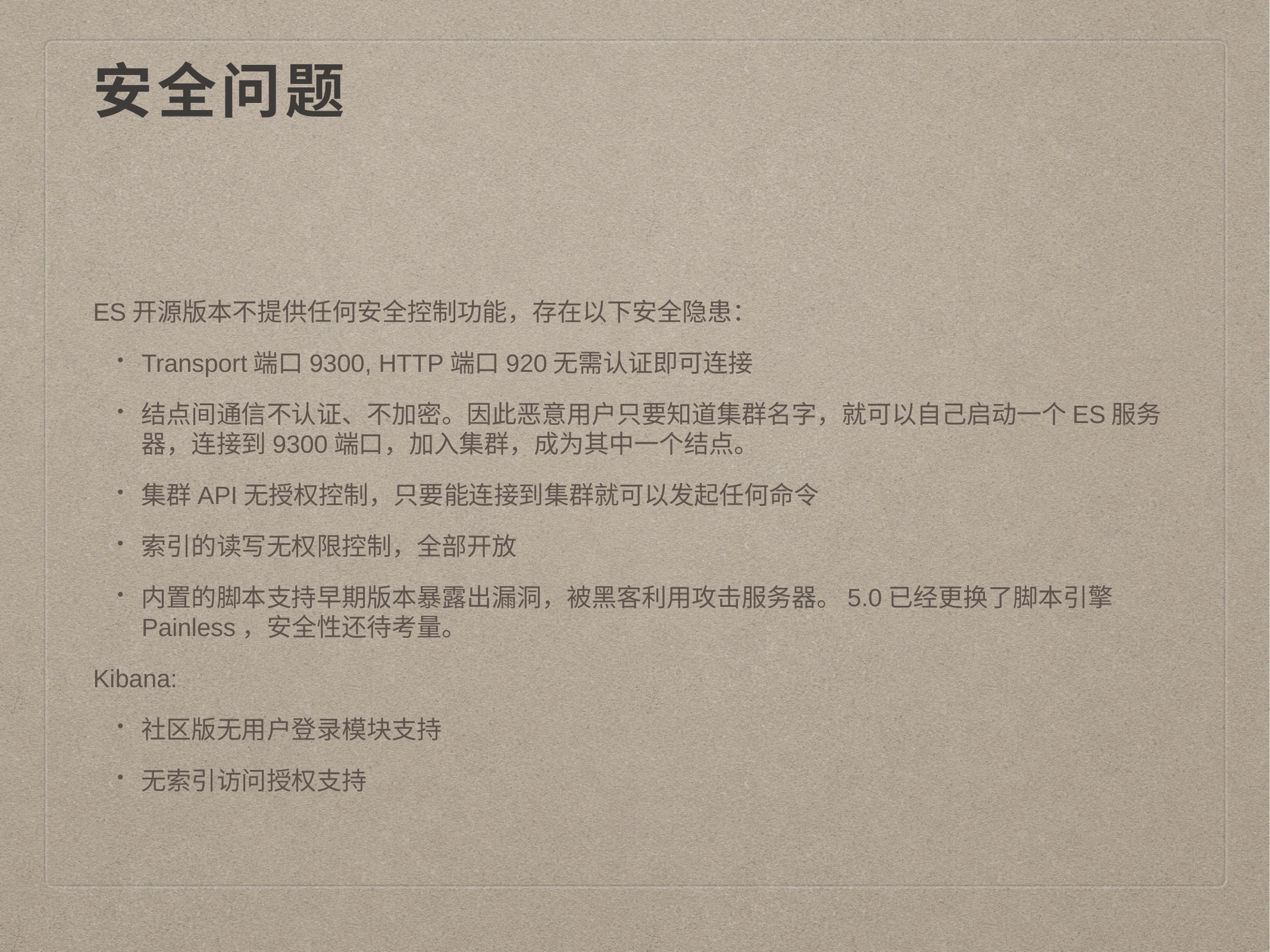

# 安全问题
ES开源版本不提供任何安全控制功能，存在以下安全隐患：
Transport端口9300, HTTP端口920无需认证即可连接
结点间通信不认证、不加密。因此恶意用户只要知道集群名字，就可以自己启动一个ES服务器，连接到9300端口，加入集群，成为其中一个结点。
集群API无授权控制，只要能连接到集群就可以发起任何命令
索引的读写无权限控制，全部开放
内置的脚本支持早期版本暴露出漏洞，被黑客利用攻击服务器。5.0已经更换了脚本引擎Painless，安全性还待考量。
Kibana:
社区版无用户登录模块支持
无索引访问授权支持
4